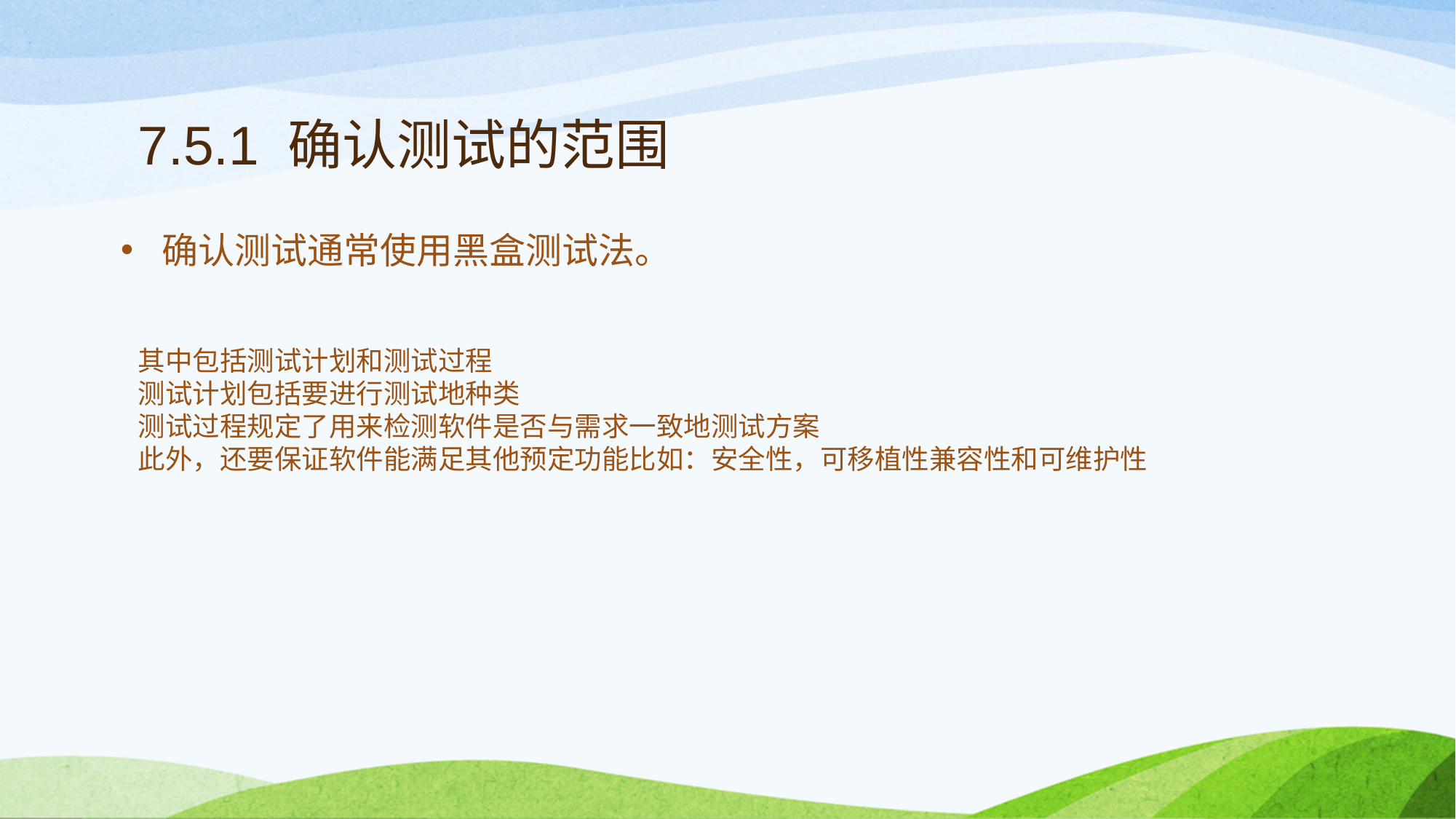

# 7.5.1 确认测试的范围
确认测试通常使用黑盒测试法。
其中包括测试计划和测试过程
测试计划包括要进行测试地种类
测试过程规定了用来检测软件是否与需求一致地测试方案
此外，还要保证软件能满足其他预定功能比如：安全性，可移植性兼容性和可维护性